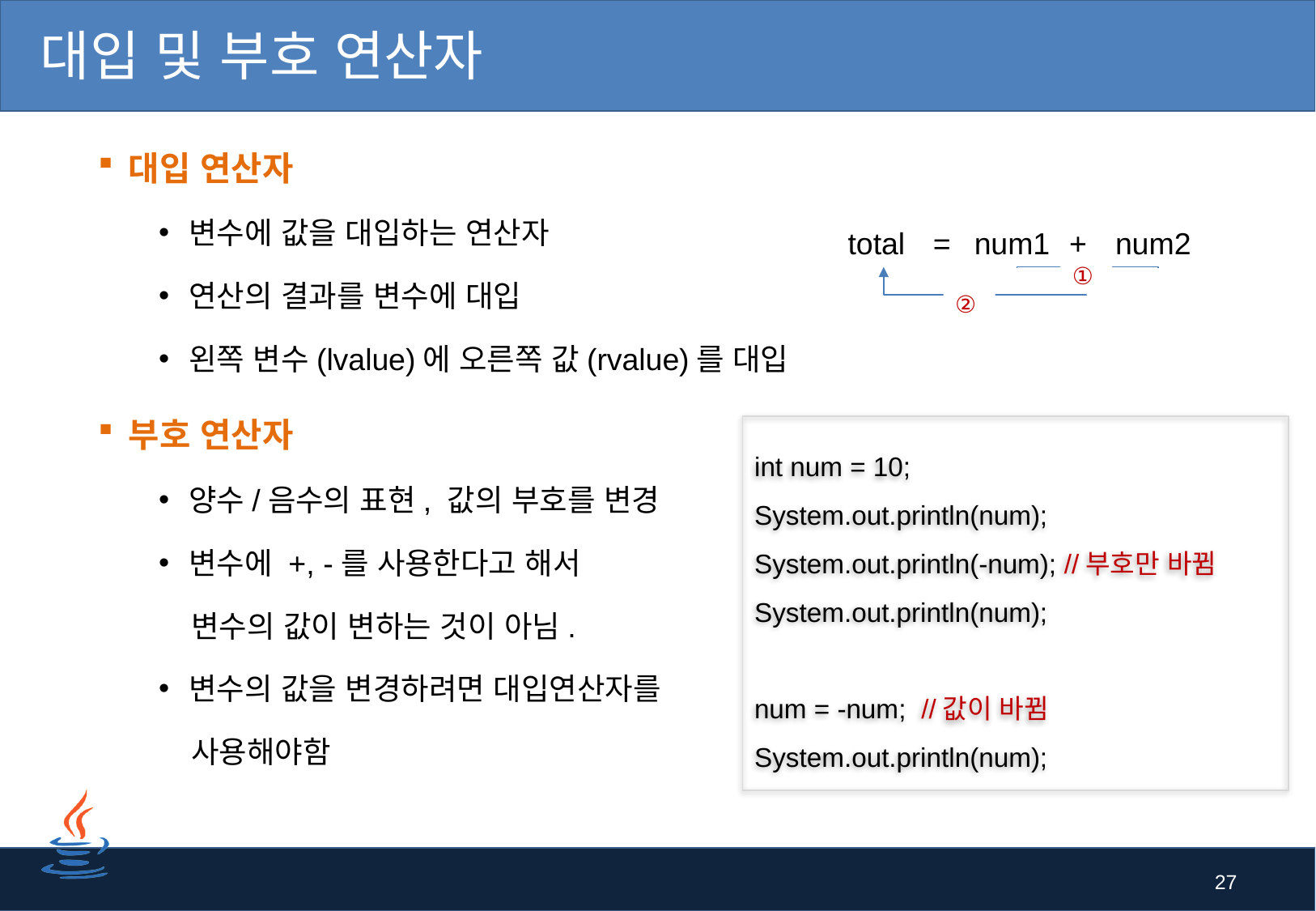

# 대입 및 부호 연산자
대입 연산자
변수에 값을 대입하는 연산자
연산의 결과를 변수에 대입
왼쪽 변수(lvalue)에 오른쪽 값(rvalue)를 대입
부호 연산자
양수/음수의 표현, 값의 부호를 변경
변수에 +, -를 사용한다고 해서
   변수의 값이 변하는 것이 아님.
변수의 값을 변경하려면 대입연산자를
   사용해야함

total
=
num1
+
num2
①
②
int num = 10;
System.out.println(num);
System.out.println(-num); //부호만 바뀜
System.out.println(num);

num = -num;  //값이 바뀜
System.out.println(num);
27